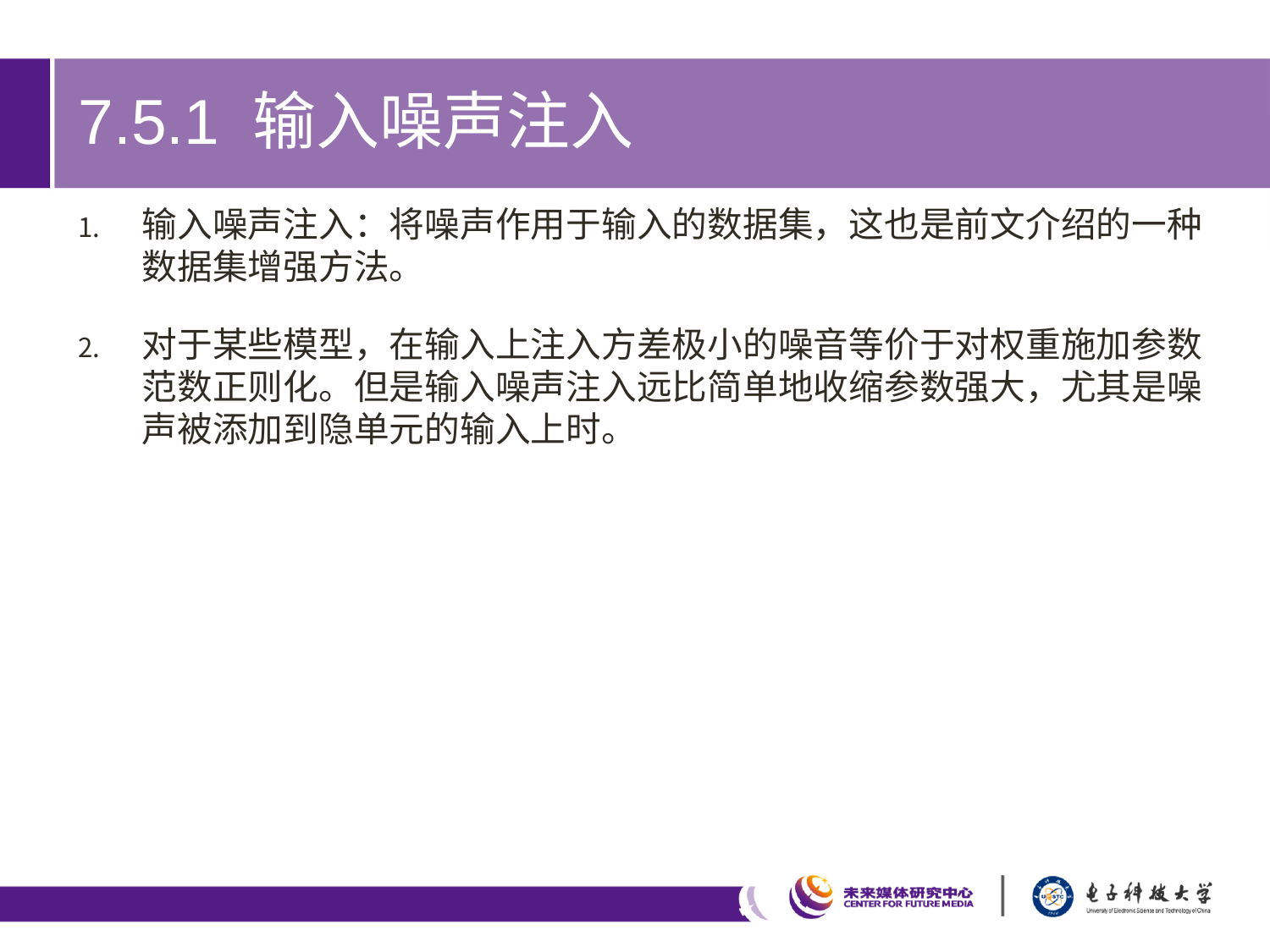

# 7.5.1 输入噪声注入
输入噪声注入：将噪声作用于输入的数据集，这也是前文介绍的一种数据集增强方法。
对于某些模型，在输入上注入方差极小的噪音等价于对权重施加参数范数正则化。但是输入噪声注入远比简单地收缩参数强大，尤其是噪声被添加到隐单元的输入上时。